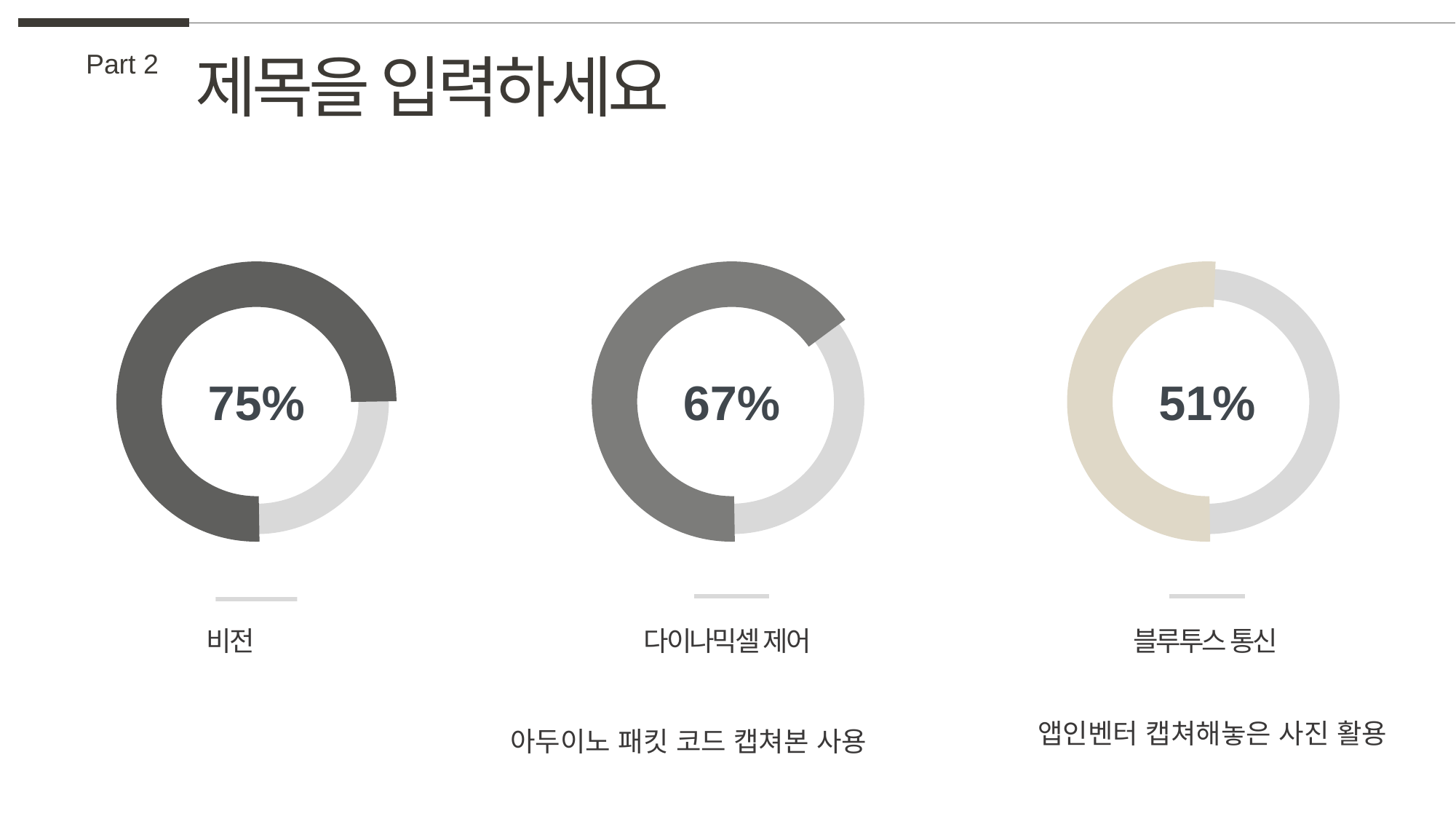

제목을 입력하세요
Part 2

75%
67%
51%

비전
다이나믹셀 제어
블루투스 통신
앱인벤터 캡쳐해놓은 사진 활용
아두이노 패킷 코드 캡쳐본 사용